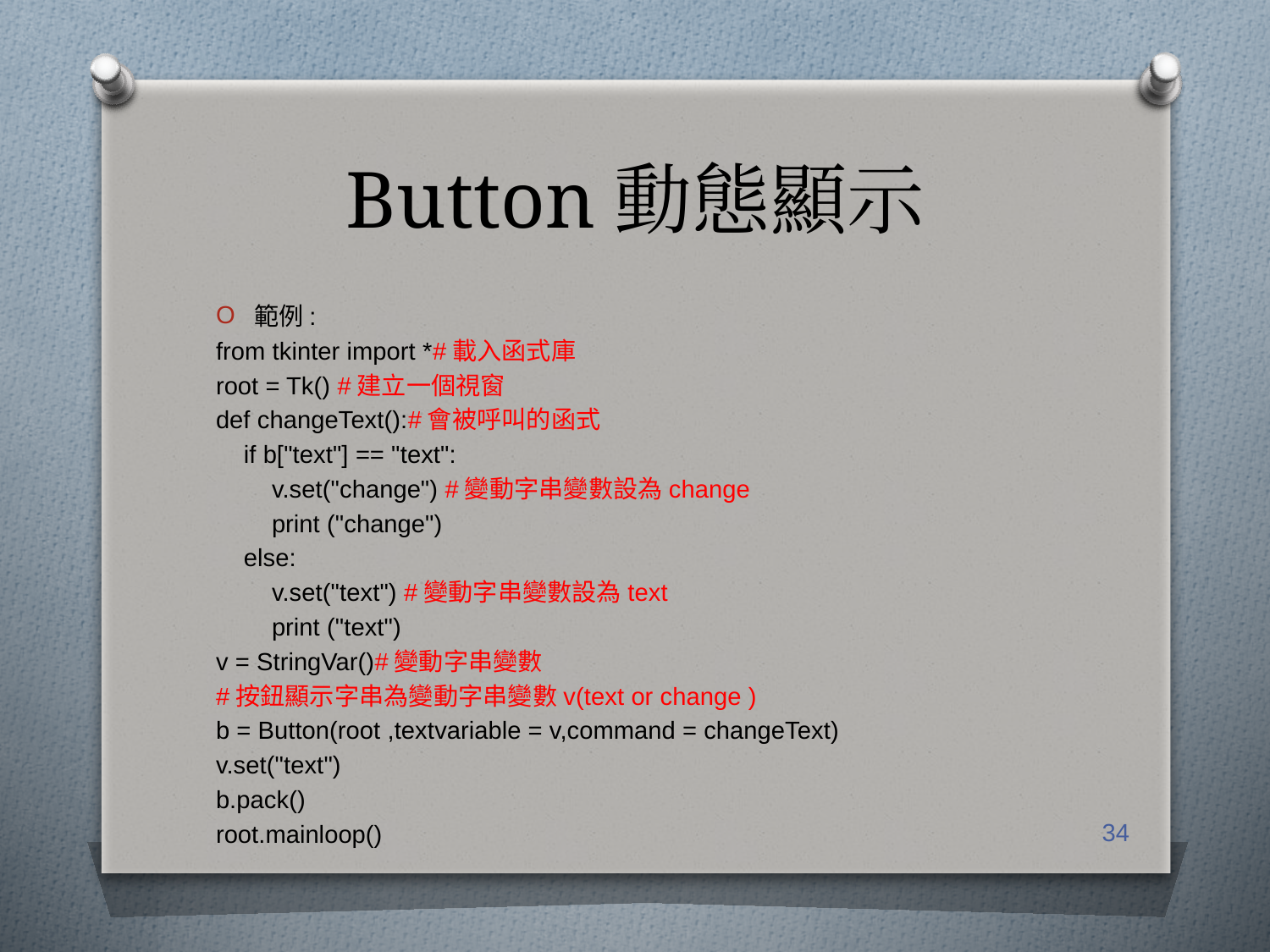

# Button動態顯示
範例:
from tkinter import *#載入函式庫
root = Tk() #建立一個視窗
def changeText():#會被呼叫的函式
    if b["text"] == "text":
        v.set("change") #變動字串變數設為change
        print ("change")
    else:
        v.set("text") #變動字串變數設為text
        print ("text")
v = StringVar()#變動字串變數
#按鈕顯示字串為變動字串變數v(text or change )
b = Button(root ,textvariable = v,command = changeText)
v.set("text")
b.pack()
root.mainloop()
34